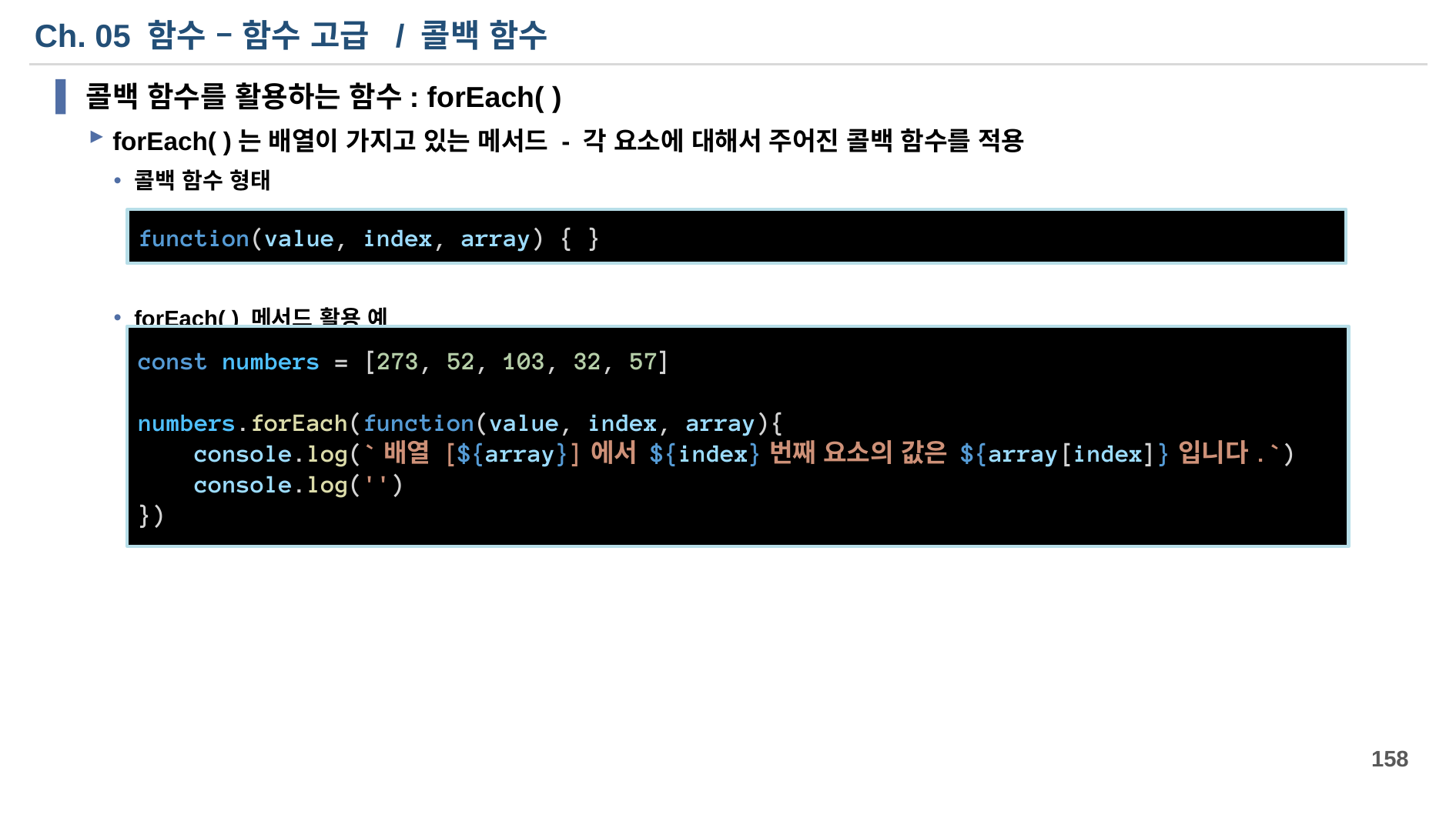

# Ch. 05 함수 – 함수 고급  / 콜백 함수
콜백 함수를 활용하는 함수: forEach( )
forEach( )는 배열이 가지고 있는 메서드 - 각 요소에 대해서 주어진 콜백 함수를 적용
콜백 함수 형태

forEach( ) 메서드 활용 예

function(value, index, array) { }
const numbers = [273, 52, 103, 32, 57]

numbers.forEach(function(value, index, array){
    console.log(`배열 [${array}]에서 ${index}번째 요소의 값은 ${array[index]}입니다.`)
    console.log('')
})
158